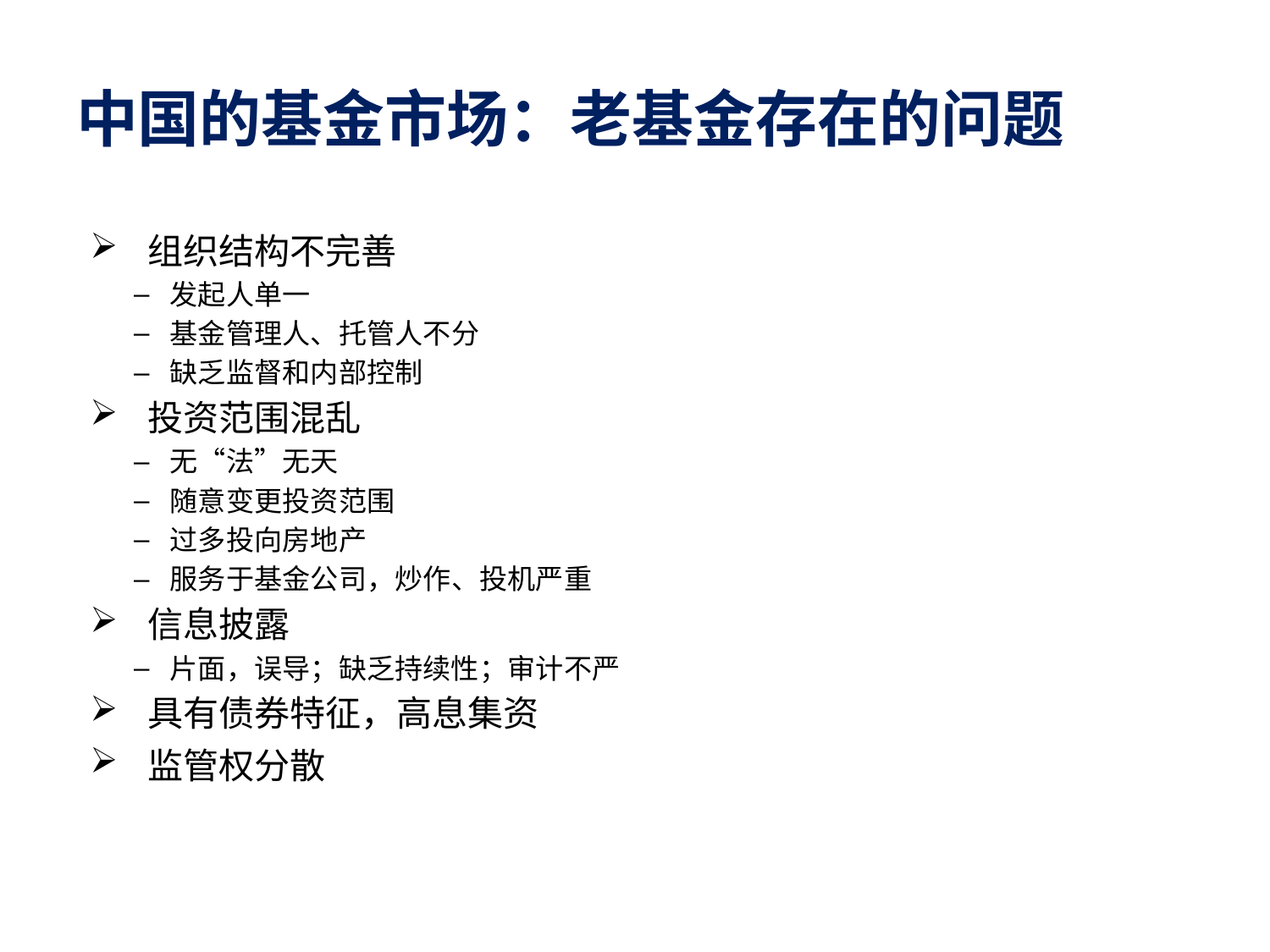

# 中国的基金市场：老基金存在的问题
组织结构不完善
发起人单一
基金管理人、托管人不分
缺乏监督和内部控制
投资范围混乱
无“法”无天
随意变更投资范围
过多投向房地产
服务于基金公司，炒作、投机严重
信息披露
片面，误导；缺乏持续性；审计不严
具有债券特征，高息集资
监管权分散